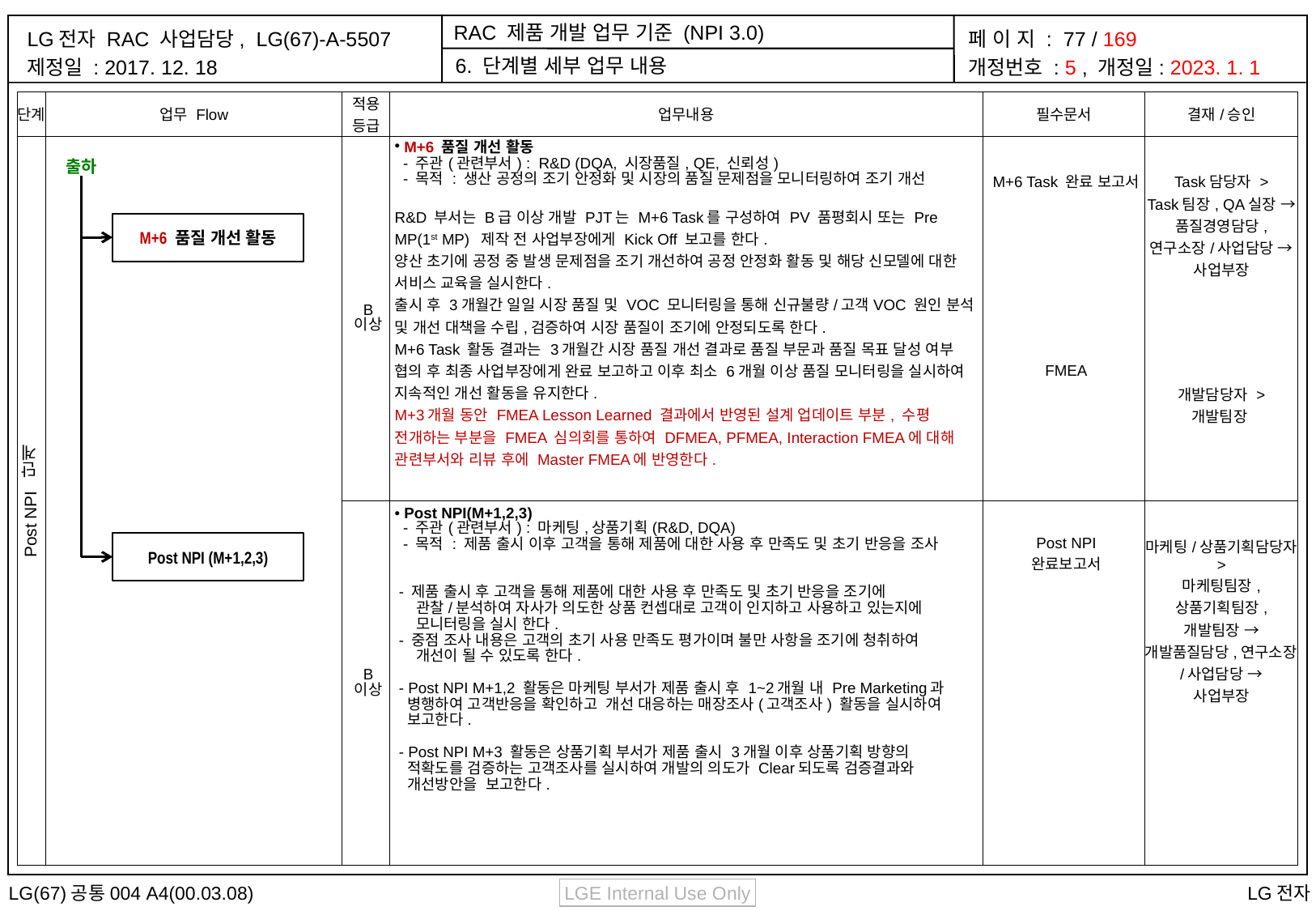

6. 단계별 세부 업무 내용
| 단계 | 업무 Flow | 적용 등급 | 업무내용 | 필수문서 | 결재/승인 |
| --- | --- | --- | --- | --- | --- |
| Post NPI 단계 |  | B 이상 | M+6 품질 개선 활동 - 주관(관련부서) : R&D (DQA, 시장품질, QE, 신뢰성) - 목적 : 생산 공정의 조기 안정화 및 시장의 품질 문제점을 모니터링하여 조기 개선 R&D 부서는 B급 이상 개발 PJT는 M+6 Task를 구성하여 PV 품평회시 또는 Pre MP(1st MP) 제작 전 사업부장에게 Kick Off 보고를 한다. 양산 초기에 공정 중 발생 문제점을 조기 개선하여 공정 안정화 활동 및 해당 신모델에 대한 서비스 교육을 실시한다. 출시 후 3개월간 일일 시장 품질 및 VOC 모니터링을 통해 신규불량/고객VOC 원인 분석 및 개선 대책을 수립,검증하여 시장 품질이 조기에 안정되도록 한다. M+6 Task 활동 결과는 3개월간 시장 품질 개선 결과로 품질 부문과 품질 목표 달성 여부 협의 후 최종 사업부장에게 완료 보고하고 이후 최소 6개월 이상 품질 모니터링을 실시하여 지속적인 개선 활동을 유지한다. M+3개월 동안 FMEA Lesson Learned 결과에서 반영된 설계 업데이트 부분, 수평 전개하는 부분을 FMEA 심의회를 통하여 DFMEA, PFMEA, Interaction FMEA에 대해 관련부서와 리뷰 후에 Master FMEA에 반영한다. | M+6 Task 완료 보고서 FMEA | Task담당자 > Task팀장, QA실장 → 품질경영담당, 연구소장/사업담당 → 사업부장 개발담당자 > 개발팀장 |
|  |  | B 이상 | Post NPI(M+1,2,3) - 주관(관련부서) : 마케팅,상품기획(R&D, DQA) - 목적 : 제품 출시 이후 고객을 통해 제품에 대한 사용 후 만족도 및 초기 반응을 조사 - 제품 출시 후 고객을 통해 제품에 대한 사용 후 만족도 및 초기 반응을 조기에 관찰/분석하여 자사가 의도한 상품 컨셉대로 고객이 인지하고 사용하고 있는지에 모니터링을 실시 한다. - 중점 조사 내용은 고객의 초기 사용 만족도 평가이며 불만 사항을 조기에 청취하여 개선이 될 수 있도록 한다. - Post NPI M+1,2 활동은 마케팅 부서가 제품 출시 후 1~2개월 내 Pre Marketing과 병행하여 고객반응을 확인하고 개선 대응하는 매장조사(고객조사) 활동을 실시하여 보고한다. - Post NPI M+3 활동은 상품기획 부서가 제품 출시 3개월 이후 상품기획 방향의 적확도를 검증하는 고객조사를 실시하여 개발의 의도가 Clear되도록 검증결과와 개선방안을 보고한다. | Post NPI 완료보고서 | 마케팅/상품기획담당자 > 마케팅팀장, 상품기획팀장, 개발팀장 → 개발품질담당,연구소장/사업담당 → 사업부장 |
출하
M+6 품질 개선 활동
Post NPI (M+1,2,3)